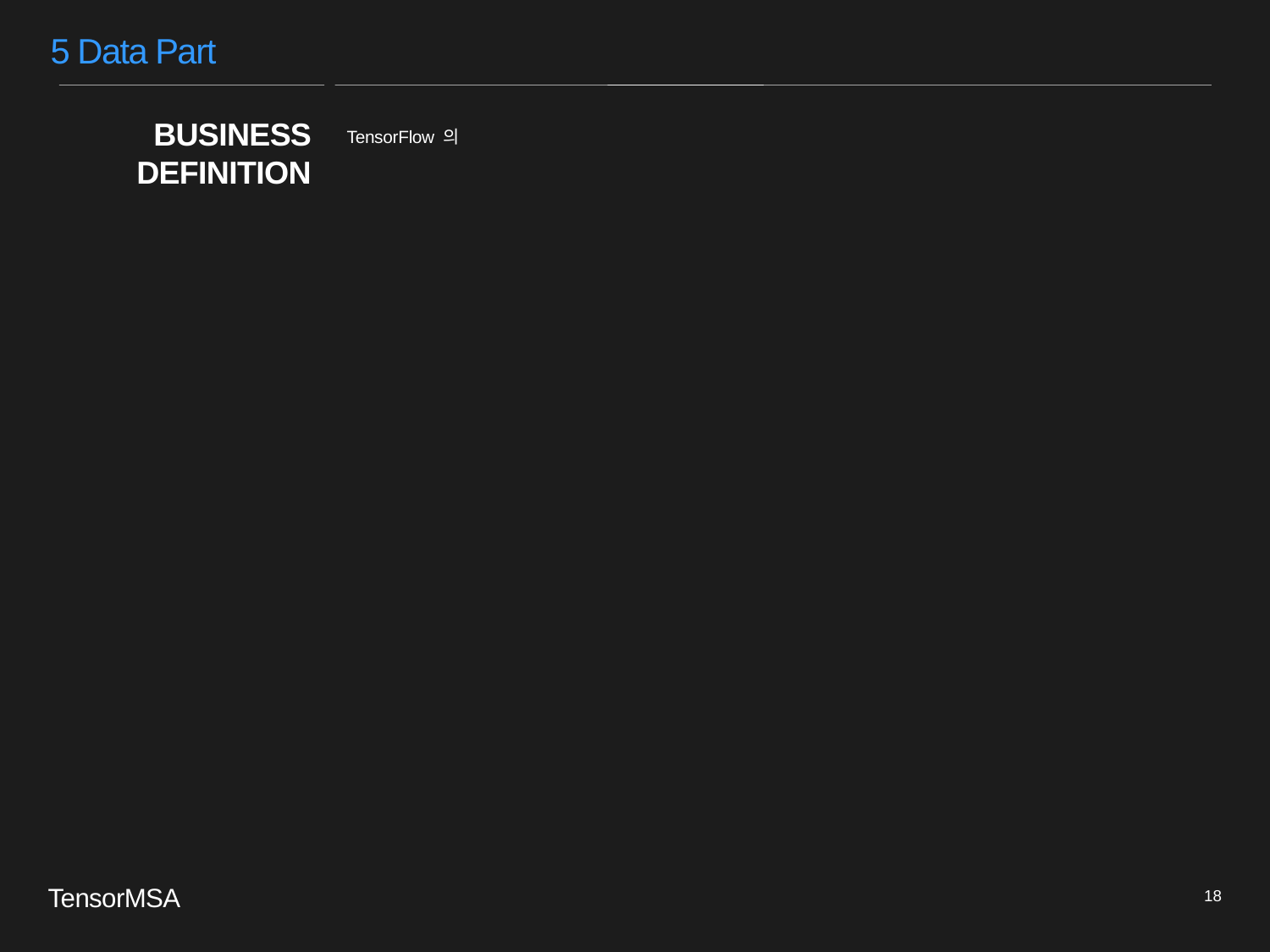

5 Data Part

BUSINESS
DEFINITION
TensorFlow 의
TensorMSA
18